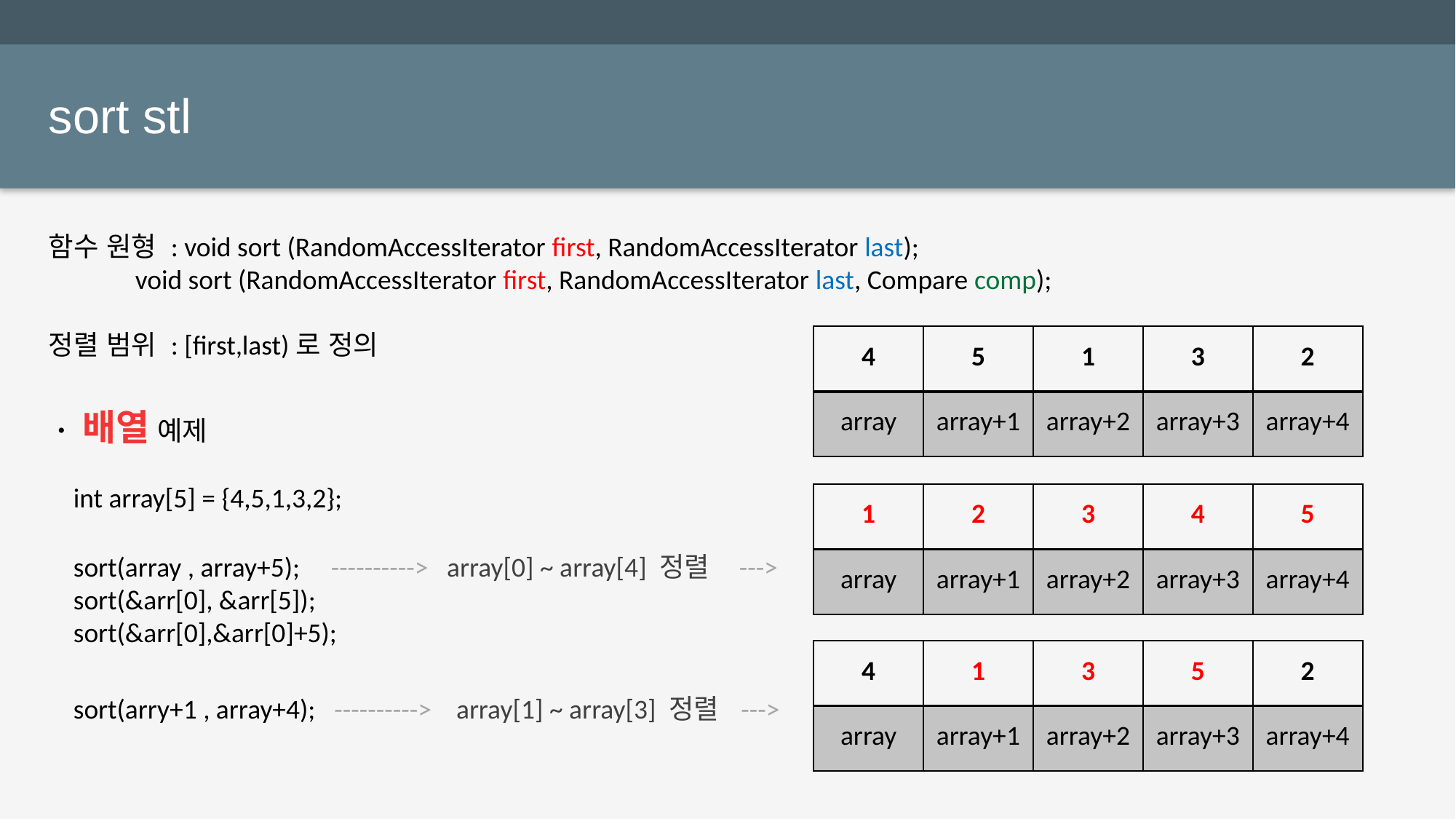

sort stl
함수 원형 : void sort (RandomAccessIterator first, RandomAccessIterator last);
              void sort (RandomAccessIterator first, RandomAccessIterator last, Compare comp);

정렬 범위 : [first,last)로 정의

 · 배열 예제
    int array[5] = {4,5,1,3,2};

    sort(array , array+5);     ---------->   array[0] ~ array[4] 정렬   --->
    sort(&arr[0], &arr[5]);
    sort(&arr[0],&arr[0]+5);

    sort(arry+1 , array+4);   ---------->    array[1] ~ array[3] 정렬  --->

| 4 | 5 | 1 | 3 | 2 |
| --- | --- | --- | --- | --- |
| array | array+1 | array+2 | array+3 | array+4 |
| 1 | 2 | 3 | 4 | 5 |
| --- | --- | --- | --- | --- |
| array | array+1 | array+2 | array+3 | array+4 |
| 4 | 1 | 3 | 5 | 2 |
| --- | --- | --- | --- | --- |
| array | array+1 | array+2 | array+3 | array+4 |